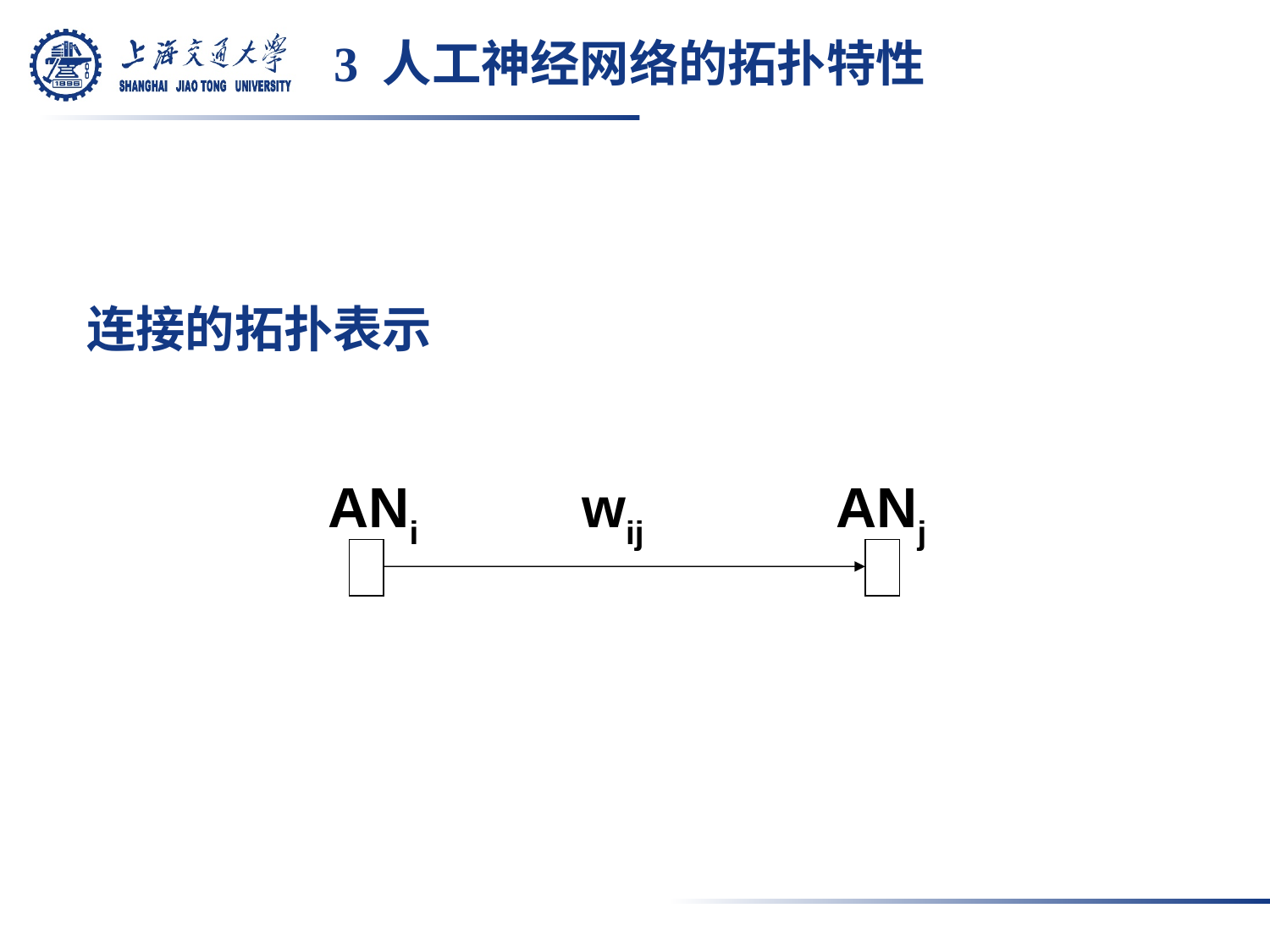

# 3 人工神经网络的拓扑特性
连接的拓扑表示
ANi		wij		ANj